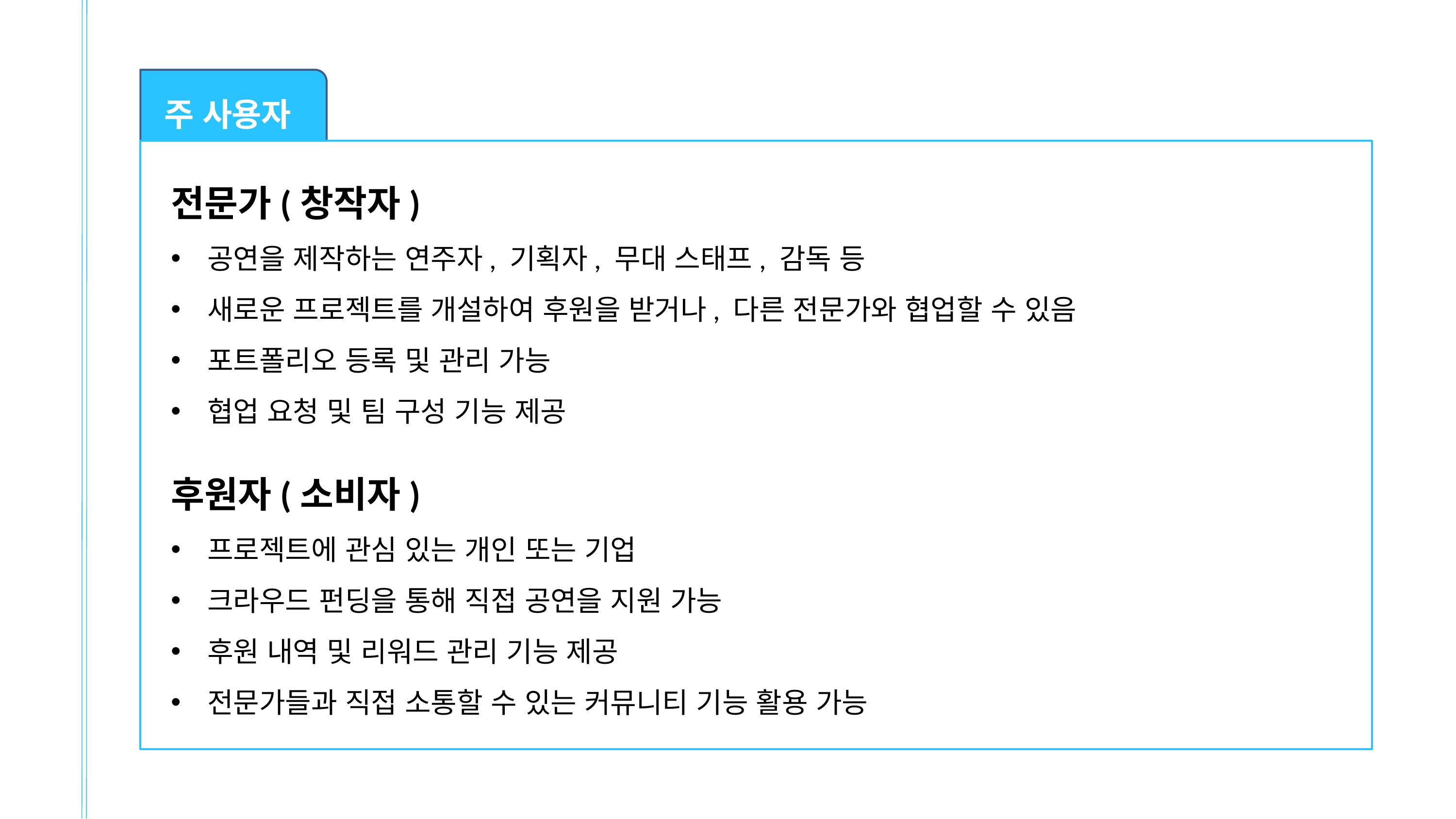

주 사용자

전문가(창작자)
공연을 제작하는 연주자, 기획자, 무대 스태프, 감독 등
새로운 프로젝트를 개설하여 후원을 받거나, 다른 전문가와 협업할 수 있음
포트폴리오 등록 및 관리 가능
협업 요청 및 팀 구성 기능 제공
후원자(소비자)
프로젝트에 관심 있는 개인 또는 기업
크라우드 펀딩을 통해 직접 공연을 지원 가능
후원 내역 및 리워드 관리 기능 제공
전문가들과 직접 소통할 수 있는 커뮤니티 기능 활용 가능